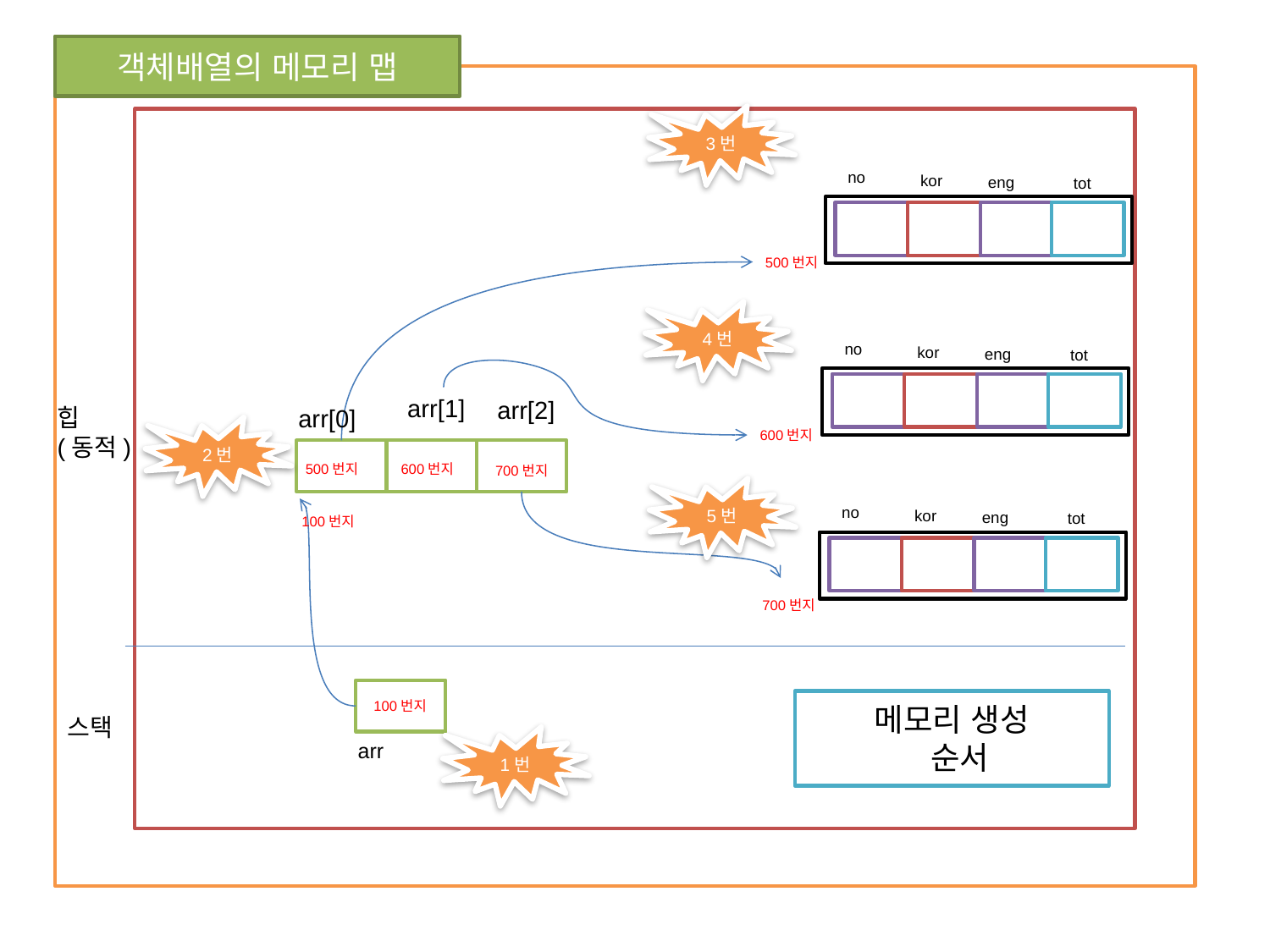

객체배열의 메모리 맵

3번

no
kor
eng
tot

500번지
4번
no
kor
eng
tot

arr[1]
arr[2]
힙
(동적)
arr[0]
2번
600번지

500번지
600번지
700번지
5번
no
kor
eng
tot

100번지
700번지

arr
100번지
메모리 생성
 순서
스택
1번